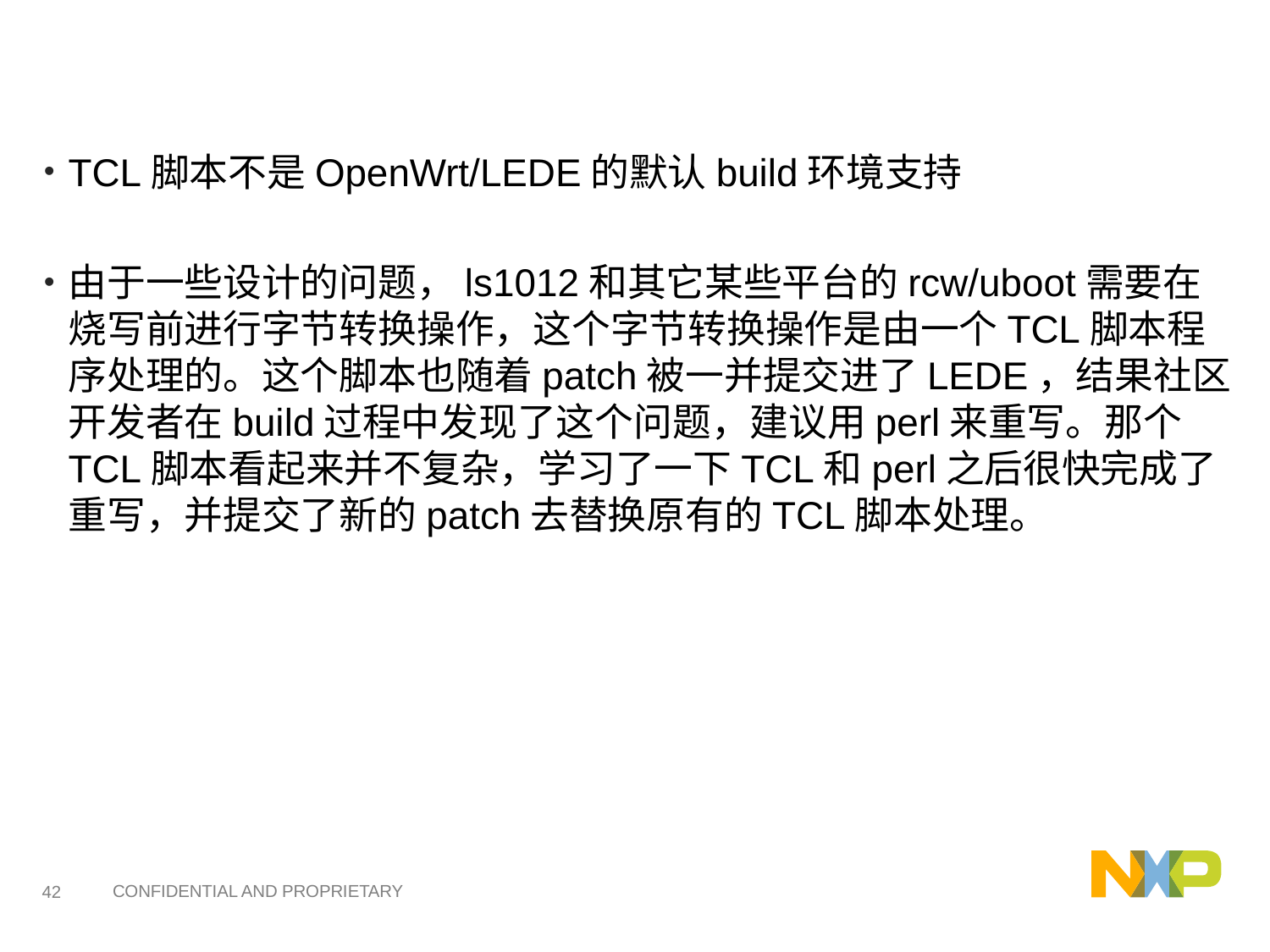

#
TCL脚本不是OpenWrt/LEDE的默认build环境支持

由于一些设计的问题，ls1012和其它某些平台的rcw/uboot需要在烧写前进行字节转换操作，这个字节转换操作是由一个TCL脚本程序处理的。这个脚本也随着patch被一并提交进了LEDE，结果社区开发者在build过程中发现了这个问题，建议用perl来重写。那个TCL脚本看起来并不复杂，学习了一下TCL和perl之后很快完成了重写，并提交了新的patch去替换原有的TCL脚本处理。